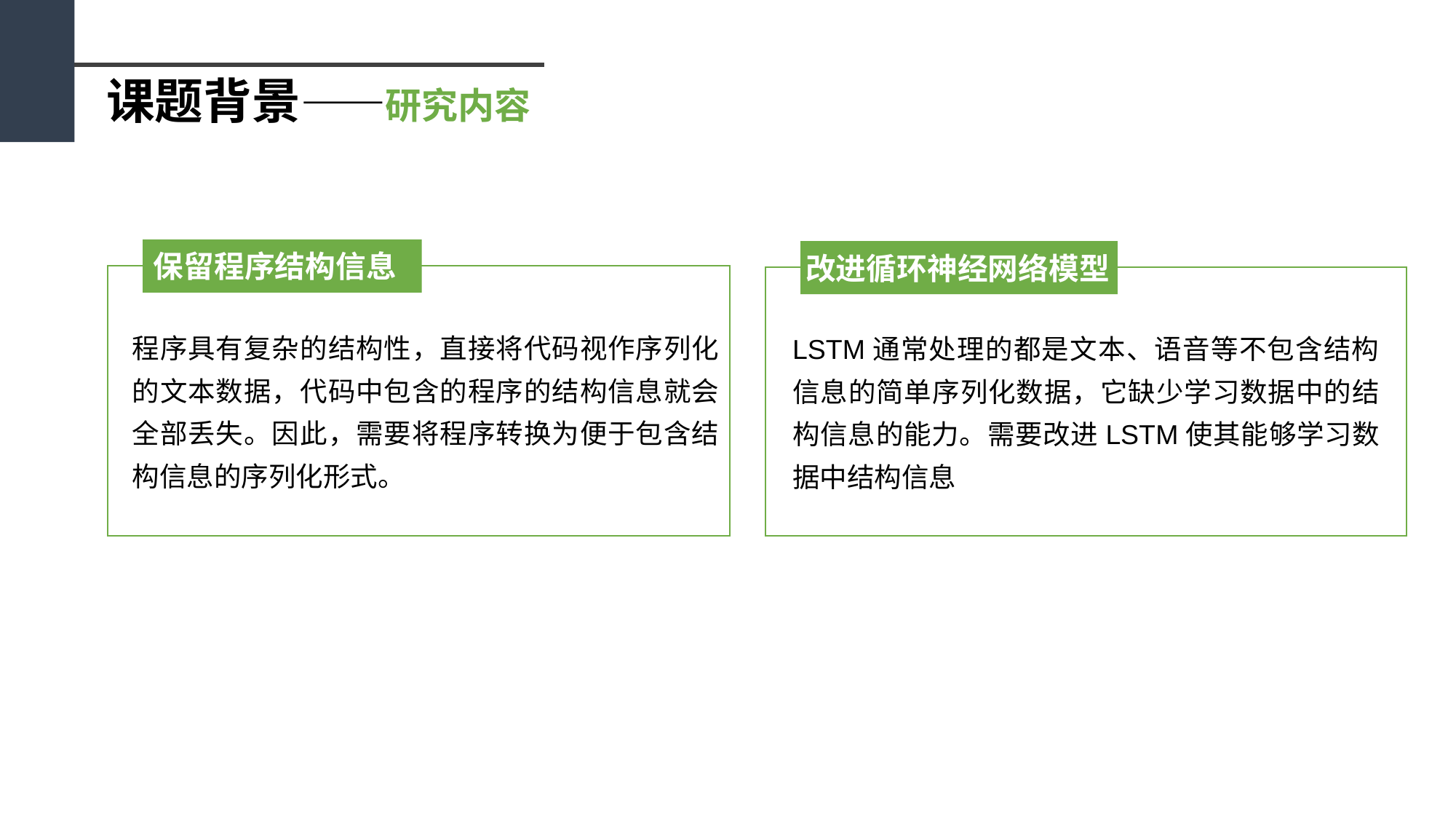

课题背景——研究内容

保留程序结构信息
改进循环神经网络模型

程序具有复杂的结构性，直接将代码视作序列化的文本数据，代码中包含的程序的结构信息就会全部丢失。因此，需要将程序转换为便于包含结构信息的序列化形式。
LSTM通常处理的都是文本、语音等不包含结构信息的简单序列化数据，它缺少学习数据中的结构信息的能力。需要改进LSTM使其能够学习数据中结构信息